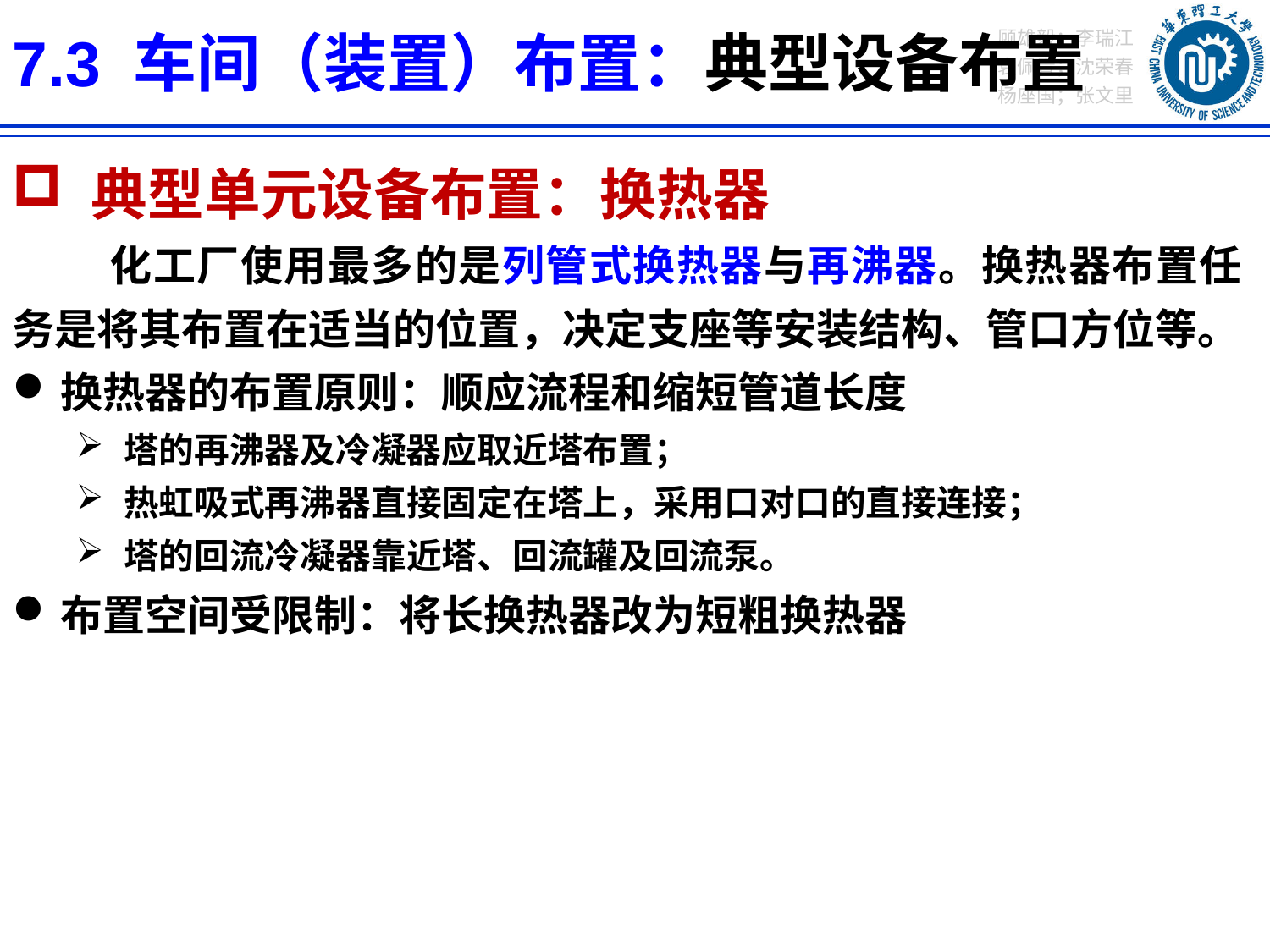

7.3 车间（装置）布置：典型设备布置
 典型单元设备布置：换热器
        化工厂使用最多的是列管式换热器与再沸器。换热器布置任务是将其布置在适当的位置，决定支座等安装结构、管口方位等。
换热器的布置原则：顺应流程和缩短管道长度
塔的再沸器及冷凝器应取近塔布置；
热虹吸式再沸器直接固定在塔上，采用口对口的直接连接；
塔的回流冷凝器靠近塔、回流罐及回流泵。
布置空间受限制：将长换热器改为短粗换热器